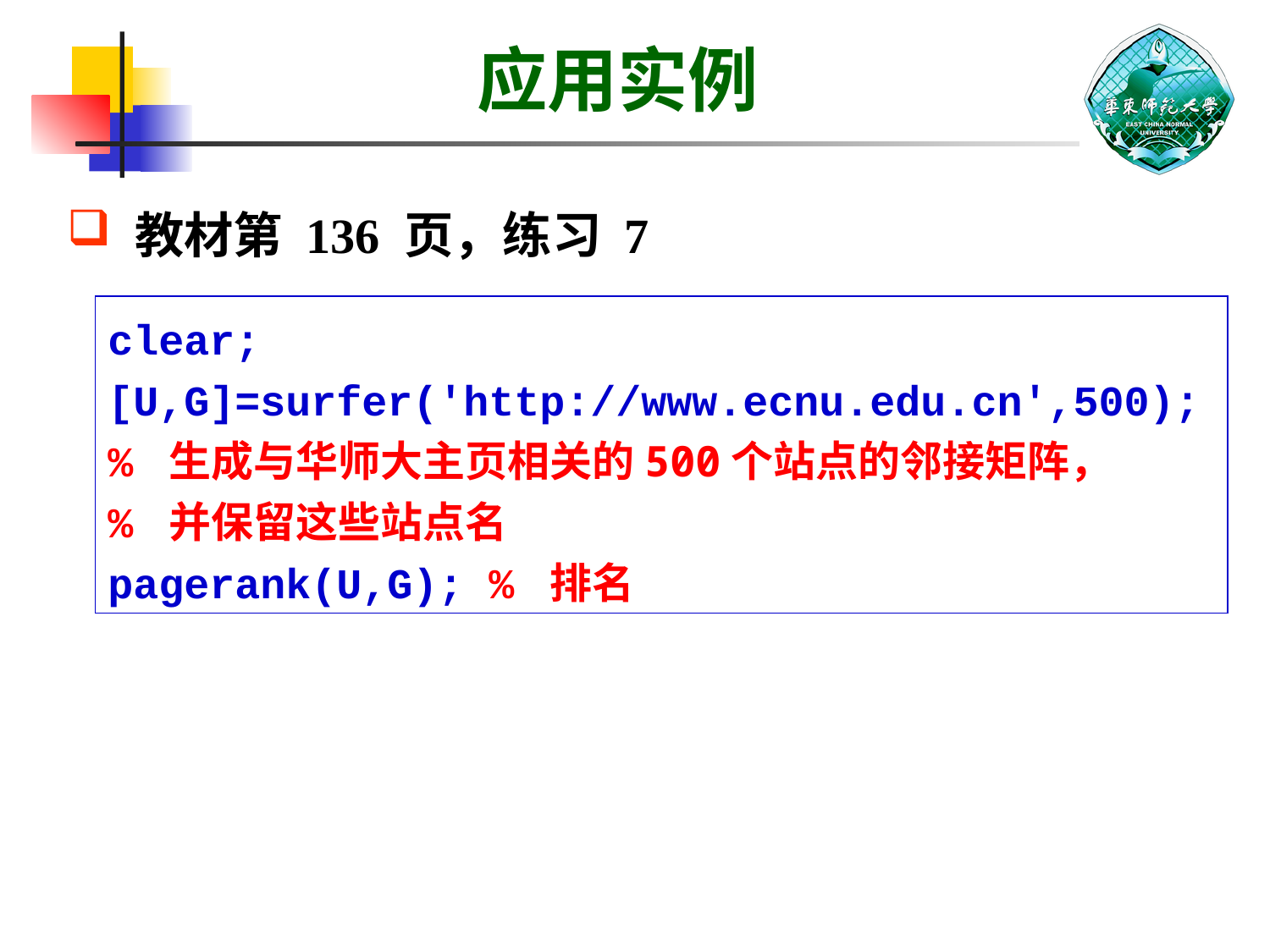

# 应用实例
 教材第 136 页，练习 7
clear; [U,G]=surfer('http://www.ecnu.edu.cn',500);
% 生成与华师大主页相关的500个站点的邻接矩阵，
% 并保留这些站点名
pagerank(U,G); % 排名